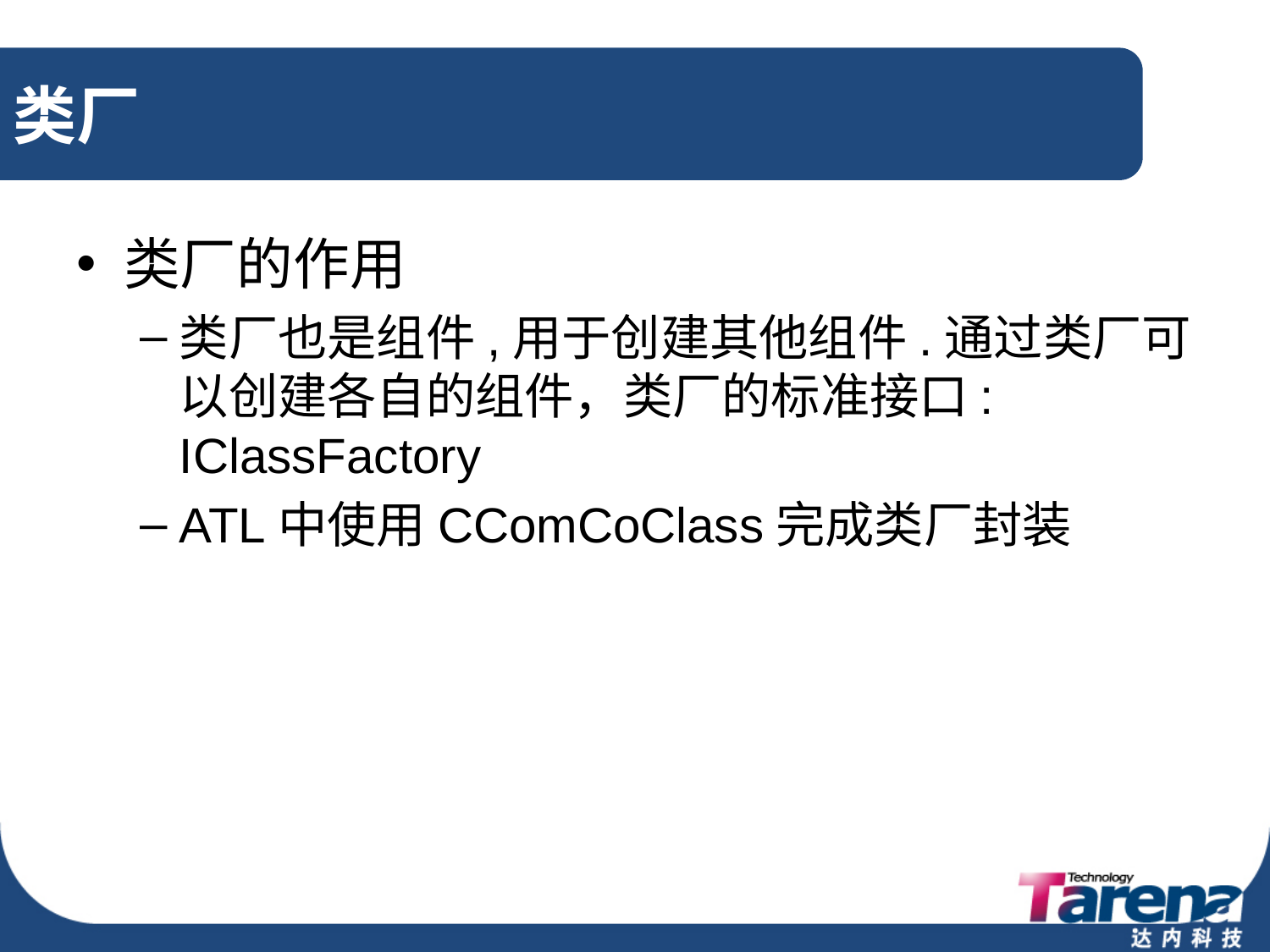

# 类厂
类厂的作用
类厂也是组件,用于创建其他组件.通过类厂可以创建各自的组件，类厂的标准接口: IClassFactory
ATL中使用CComCoClass完成类厂封装